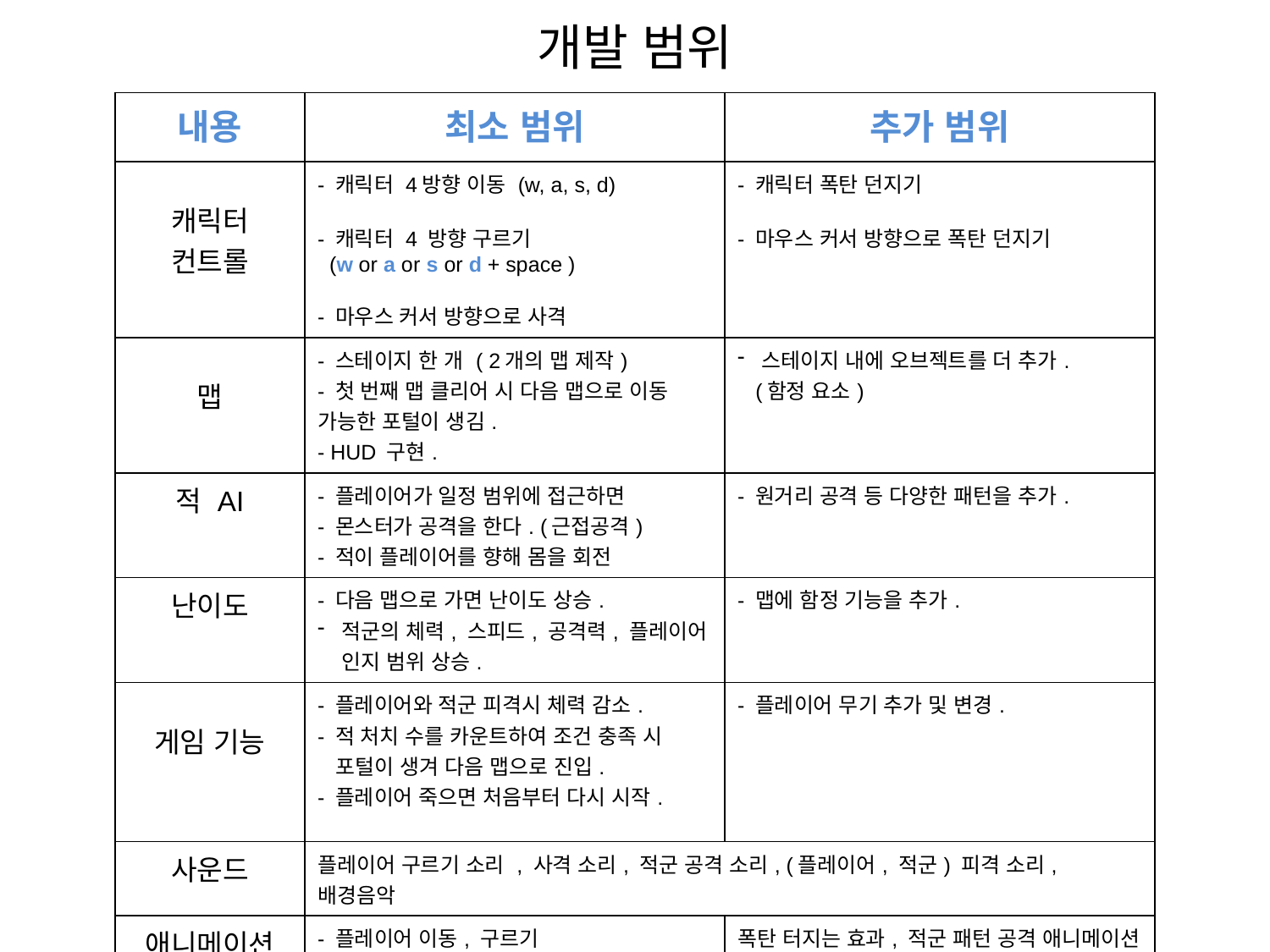

# 개발 범위
| 내용 | 최소 범위 | 추가 범위 |
| --- | --- | --- |
| 캐릭터 컨트롤 | - 캐릭터 4방향 이동 (w, a, s, d) - 캐릭터 4 방향 구르기 (w or a or s or d + space ) - 마우스 커서 방향으로 사격 | - 캐릭터 폭탄 던지기 - 마우스 커서 방향으로 폭탄 던지기 |
| 맵 | - 스테이지 한 개 ( 2개의 맵 제작) - 첫 번째 맵 클리어 시 다음 맵으로 이동 가능한 포털이 생김. - HUD 구현. | 스테이지 내에 오브젝트를 더 추가. (함정 요소) |
| 적 AI | - 플레이어가 일정 범위에 접근하면 - 몬스터가 공격을 한다. (근접공격) - 적이 플레이어를 향해 몸을 회전 | - 원거리 공격 등 다양한 패턴을 추가. |
| 난이도 | - 다음 맵으로 가면 난이도 상승. 적군의 체력, 스피드, 공격력, 플레이어 인지 범위 상승. | - 맵에 함정 기능을 추가. |
| 게임 기능 | - 플레이어와 적군 피격시 체력 감소. - 적 처치 수를 카운트하여 조건 충족 시 포털이 생겨 다음 맵으로 진입. - 플레이어 죽으면 처음부터 다시 시작. | - 플레이어 무기 추가 및 변경. |
| 사운드 | 플레이어 구르기 소리 , 사격 소리, 적군 공격 소리, (플레이어, 적군) 피격 소리, 배경음악 |  |
| 애니메이션 | - 플레이어 이동, 구르기 - 적군 이동 | 폭탄 터지는 효과, 적군 패턴 공격 애니메이션 |